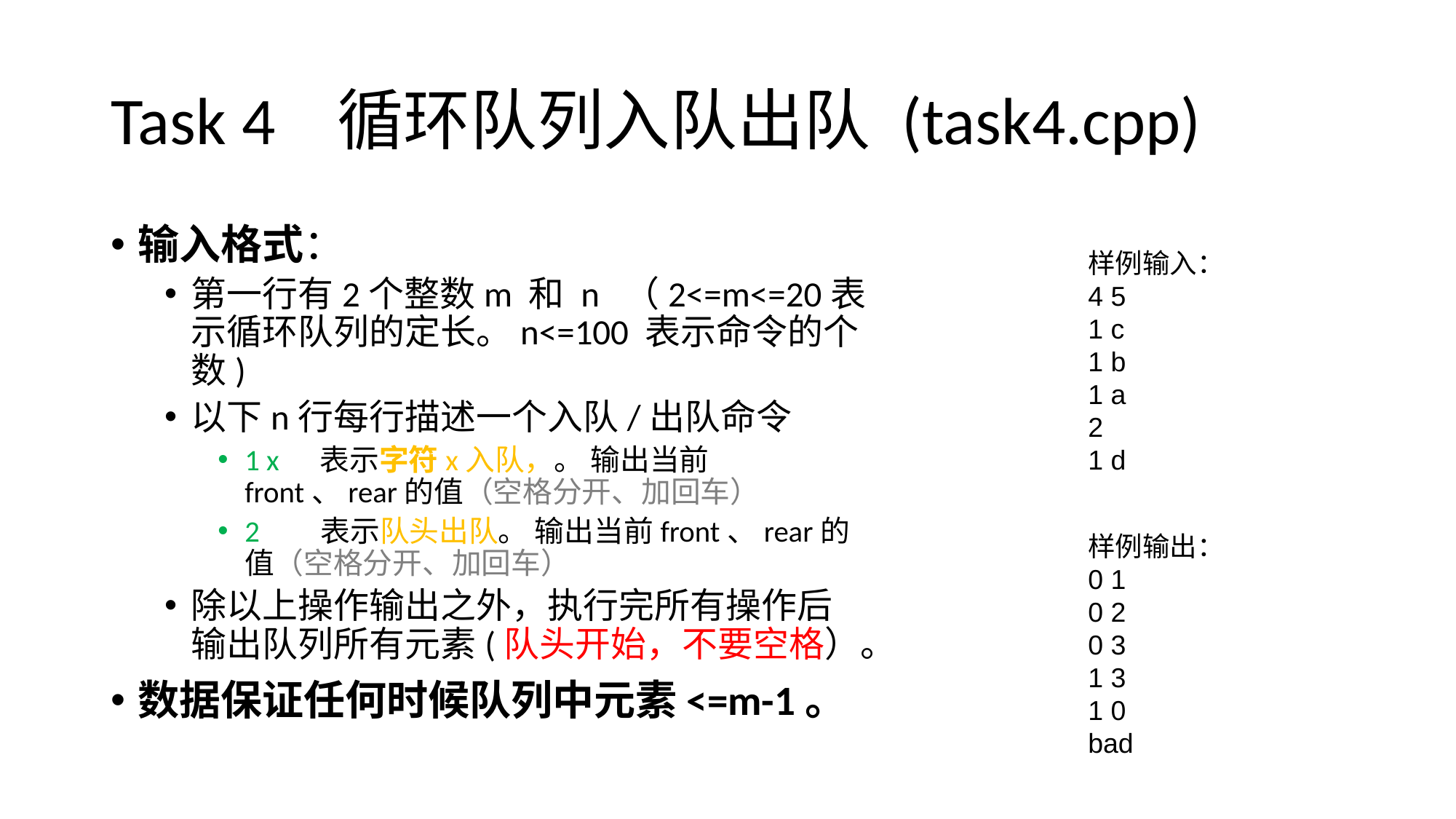

# Task 4   循环队列入队出队 (task4.cpp)
输入格式：
第一行有2个整数m 和 n  （2<=m<=20表示循环队列的定长。n<=100 表示命令的个数)
以下n行每行描述一个入队/出队命令
1 x     表示字符x入队，。 输出当前front、rear的值（空格分开、加回车）
2        表示队头出队。 输出当前front、rear的值（空格分开、加回车）
除以上操作输出之外，执行完所有操作后输出队列所有元素(队头开始，不要空格）。
数据保证任何时候队列中元素<=m-1。
样例输入：
4 5
1 c
1 b
1 a
2
1 d
样例输出：
0 1
0 2
0 3
1 3
1 0
bad